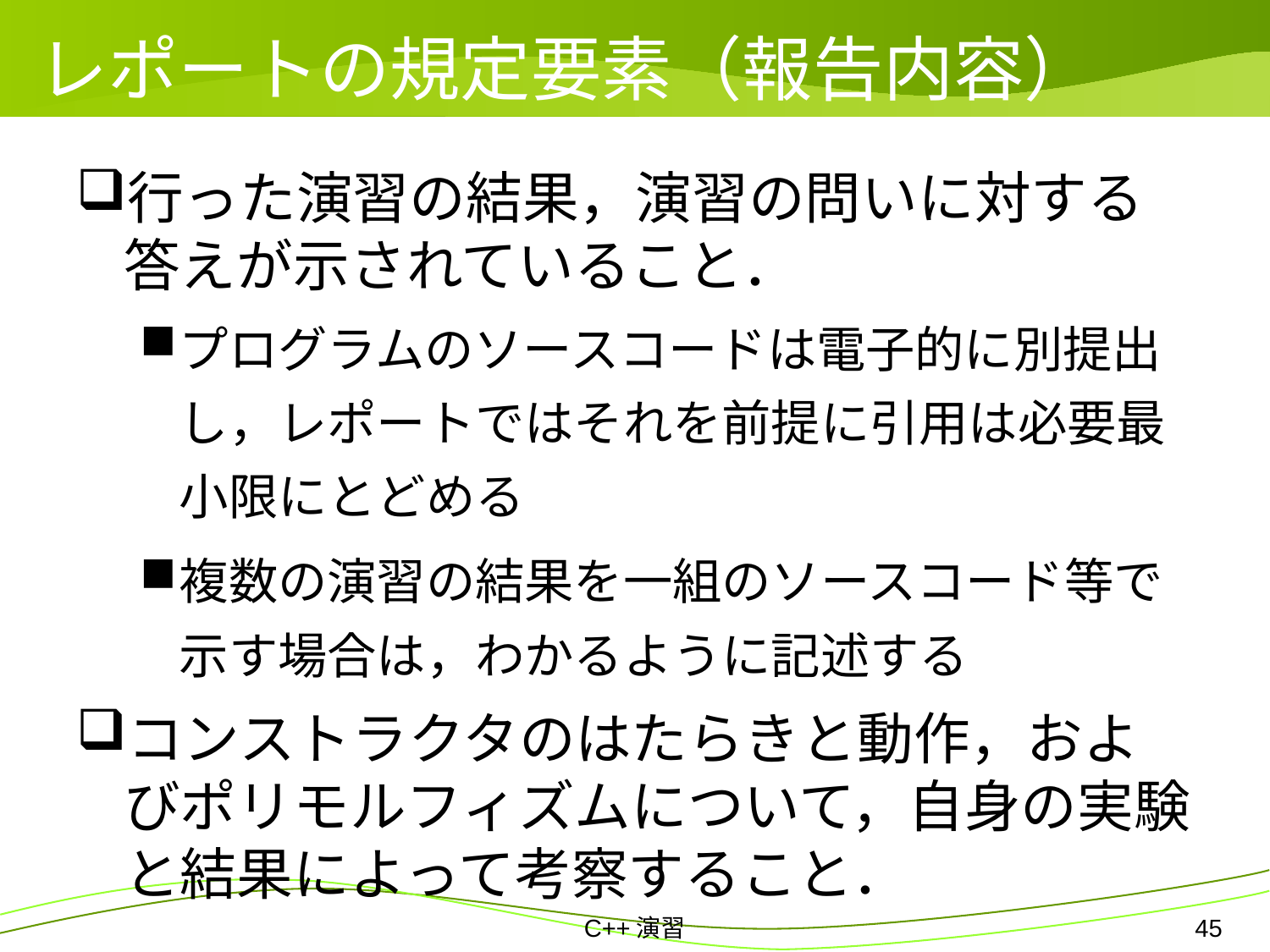

# レポートの規定要素（報告内容）
行った演習の結果，演習の問いに対する答えが示されていること．
プログラムのソースコードは電子的に別提出し，レポートではそれを前提に引用は必要最小限にとどめる
複数の演習の結果を一組のソースコード等で示す場合は，わかるように記述する
コンストラクタのはたらきと動作，およびポリモルフィズムについて，自身の実験と結果によって考察すること．
C++演習
45